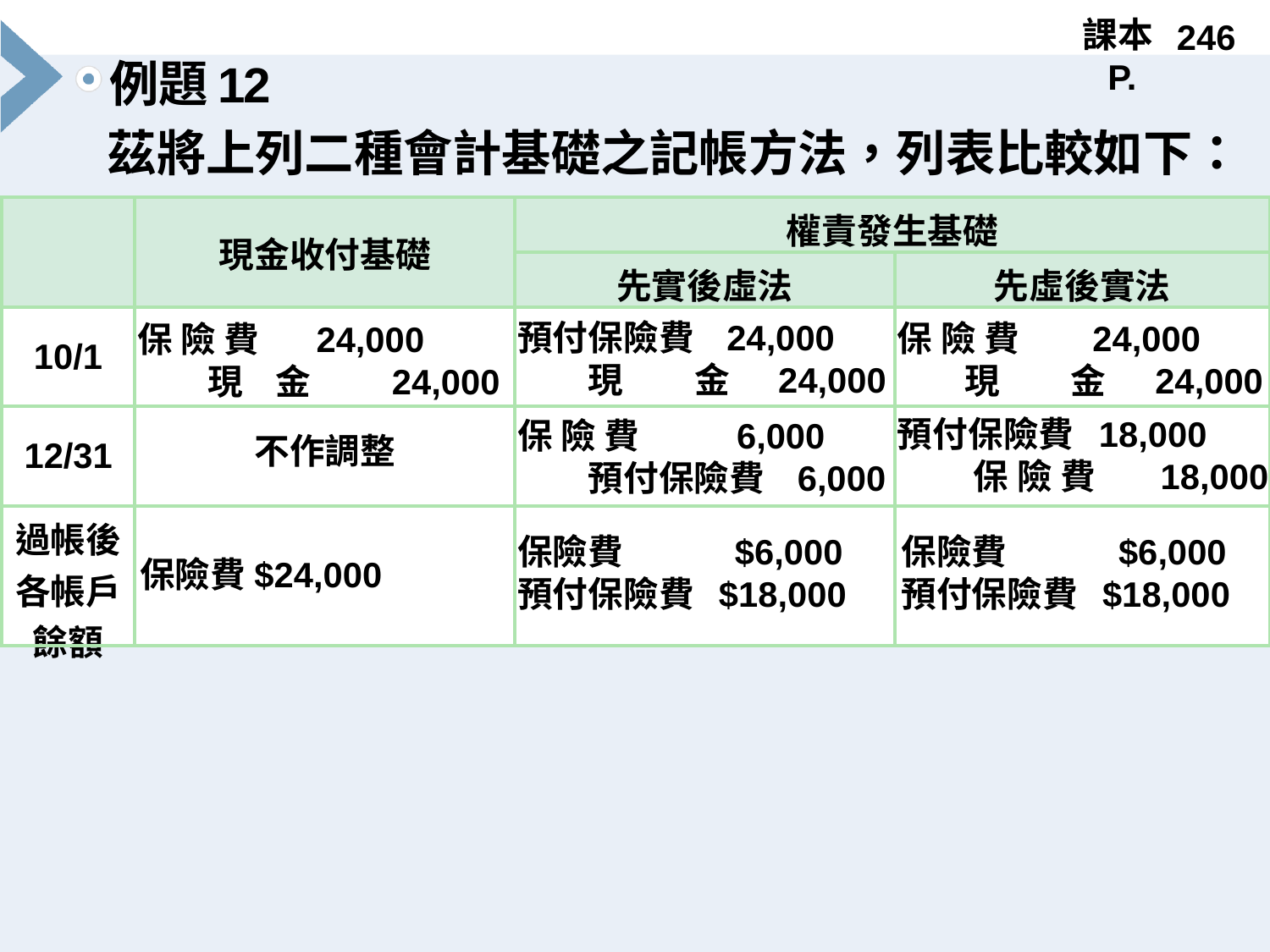

246
# 12
茲將上列二種會計基礎之記帳方法，列表比較如下：
|  | 現金收付基礎 | 權責發生基礎 |  |
| --- | --- | --- | --- |
|  |  | 先實後虛法 | 先虛後實法 |
| 10/1 |  |  |  |
| 12/31 |  |  |  |
| 過帳後各帳戶餘額 |  |  |  |
預付保險費   24,000
　　現　　金     24,000
保 險 費        24,000
　    現　　金     24,000
保 險 費      24,000
　　現    金         24,000
預付保險費  18,000
 　   保 險 費       18,000
保 險 費           6,000
　　預付保險費   6,000
不作調整
保險費　　    $6,000
預付保險費  $18,000
保險費　　    $6,000
預付保險費  $18,000
保險費$24,000